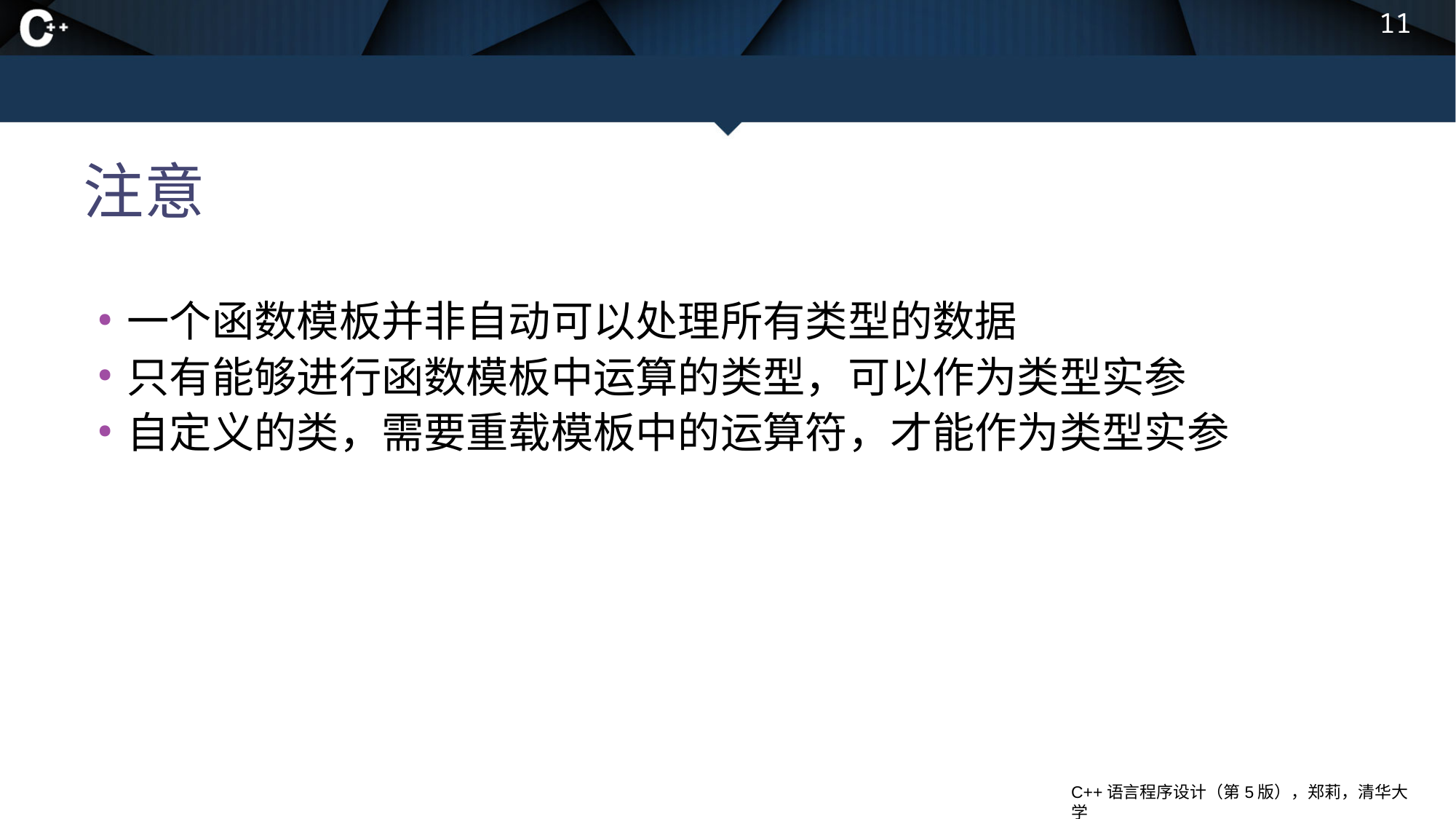

11
# 注意
一个函数模板并非自动可以处理所有类型的数据
只有能够进行函数模板中运算的类型，可以作为类型实参
自定义的类，需要重载模板中的运算符，才能作为类型实参